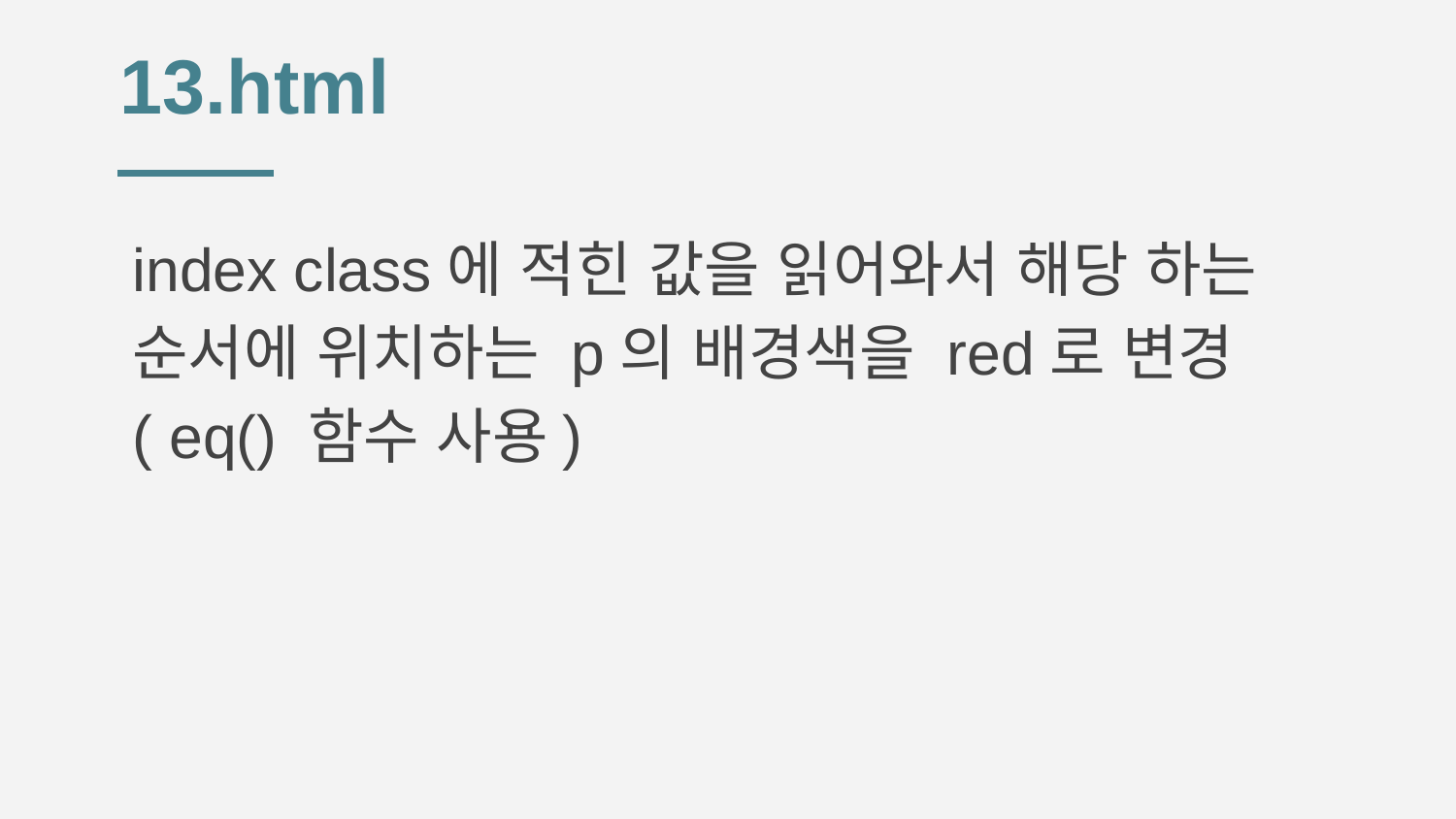

# 13.html
index class에 적힌 값을 읽어와서 해당 하는 순서에 위치하는 p의 배경색을 red로 변경( eq() 함수 사용)